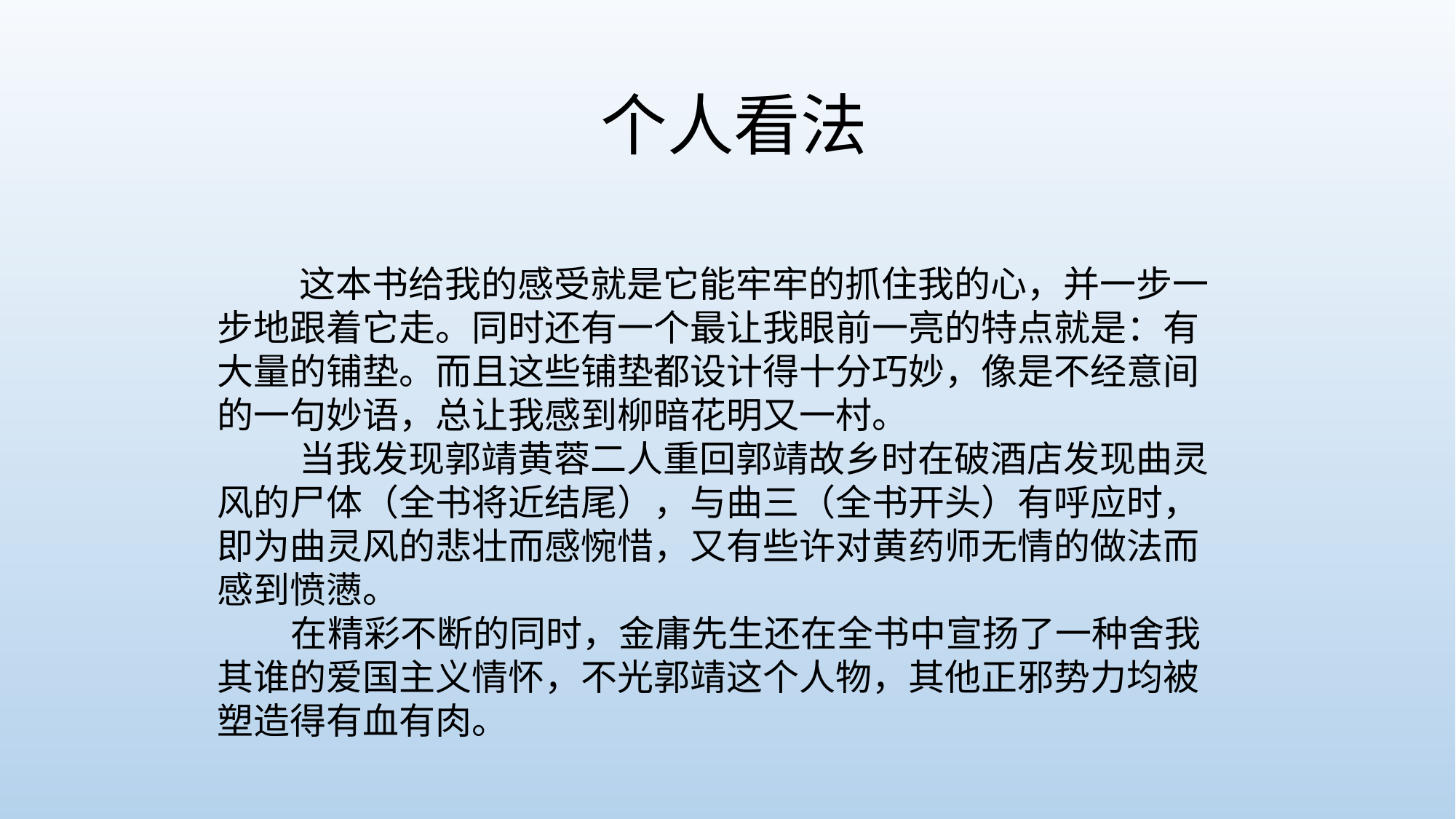

个人看法

         这本书给我的感受就是它能牢牢的抓住我的心，并一步一步地跟着它走。同时还有一个最让我眼前一亮的特点就是：有大量的铺垫。而且这些铺垫都设计得十分巧妙，像是不经意间的一句妙语，总让我感到柳暗花明又一村。
         当我发现郭靖黄蓉二人重回郭靖故乡时在破酒店发现曲灵风的尸体（全书将近结尾），与曲三（全书开头）有呼应时，即为曲灵风的悲壮而感惋惜，又有些许对黄药师无情的做法而感到愤懑。
        在精彩不断的同时，金庸先生还在全书中宣扬了一种舍我其谁的爱国主义情怀，不光郭靖这个人物，其他正邪势力均被塑造得有血有肉。